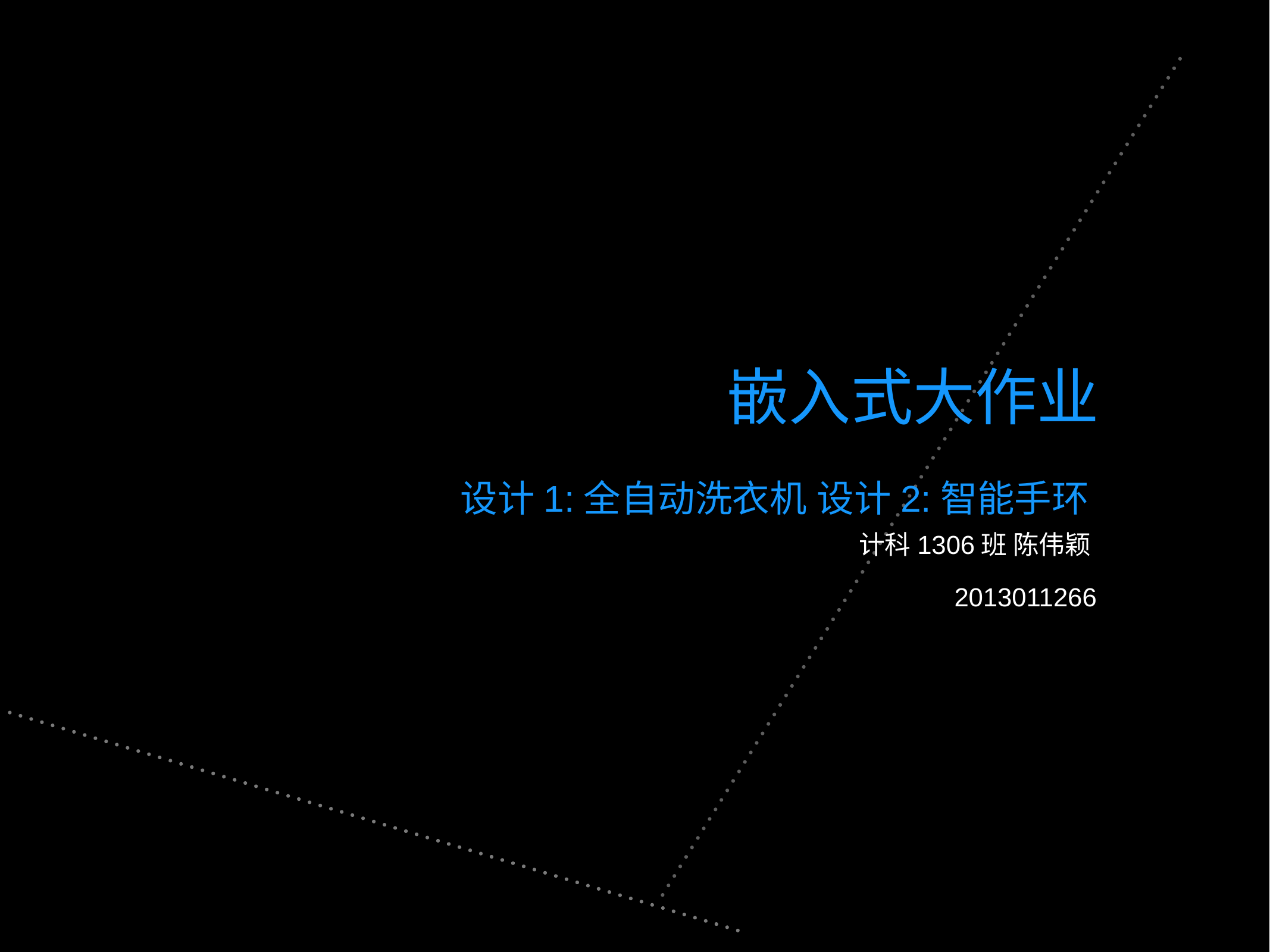

# 嵌入式大作业
设计1:全自动洗衣机 设计2:智能手环
计科1306班 陈伟颖
2013011266